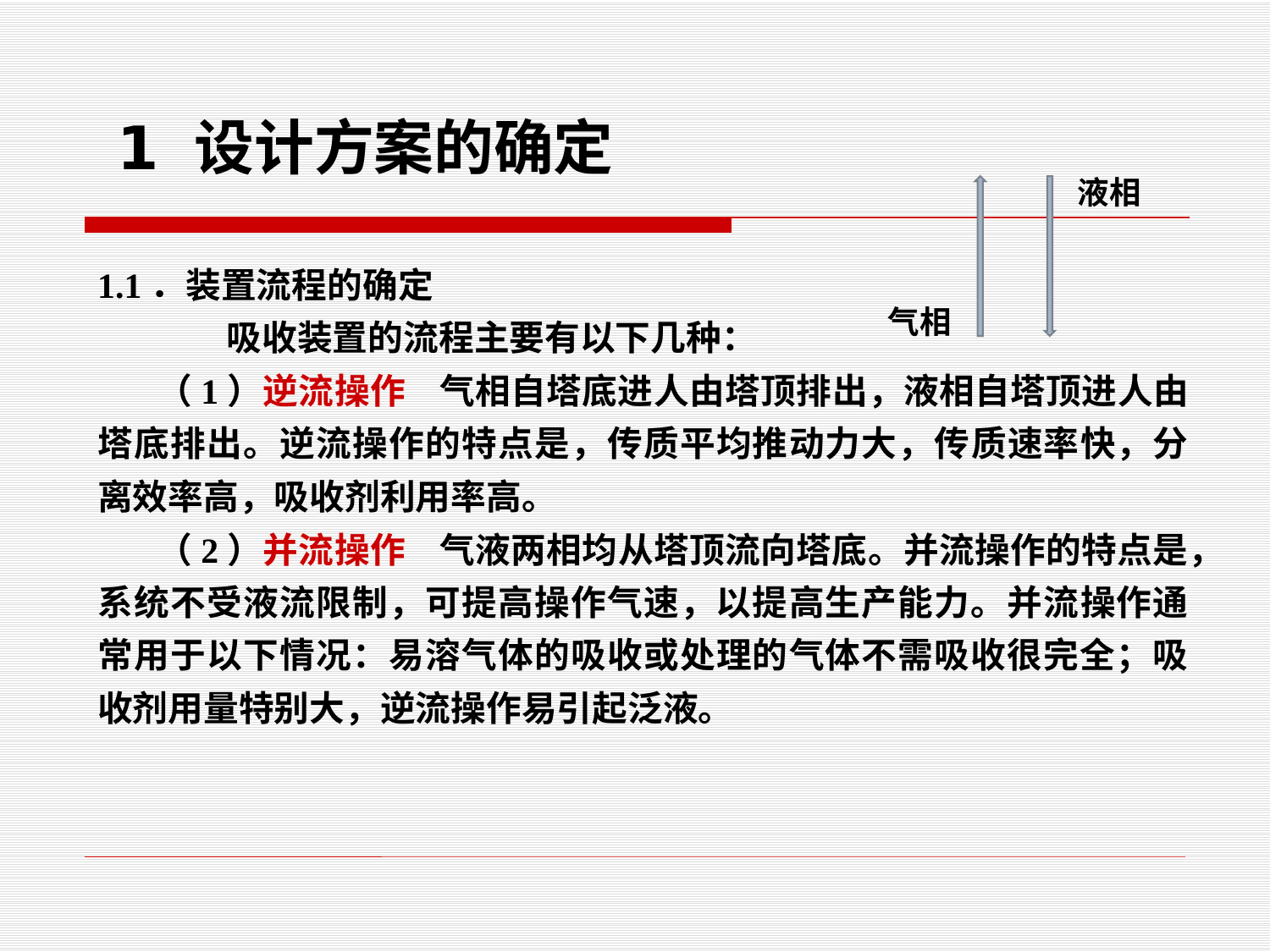

# 1 设计方案的确定
液相

1.1．装置流程的确定
               吸收装置的流程主要有以下几种：
      （1）逆流操作    气相自塔底进人由塔顶排出，液相自塔顶进人由塔底排出。逆流操作的特点是，传质平均推动力大，传质速率快，分离效率高，吸收剂利用率高。
      （2）并流操作    气液两相均从塔顶流向塔底。并流操作的特点是，系统不受液流限制，可提高操作气速，以提高生产能力。并流操作通常用于以下情况：易溶气体的吸收或处理的气体不需吸收很完全；吸收剂用量特别大，逆流操作易引起泛液。
气相